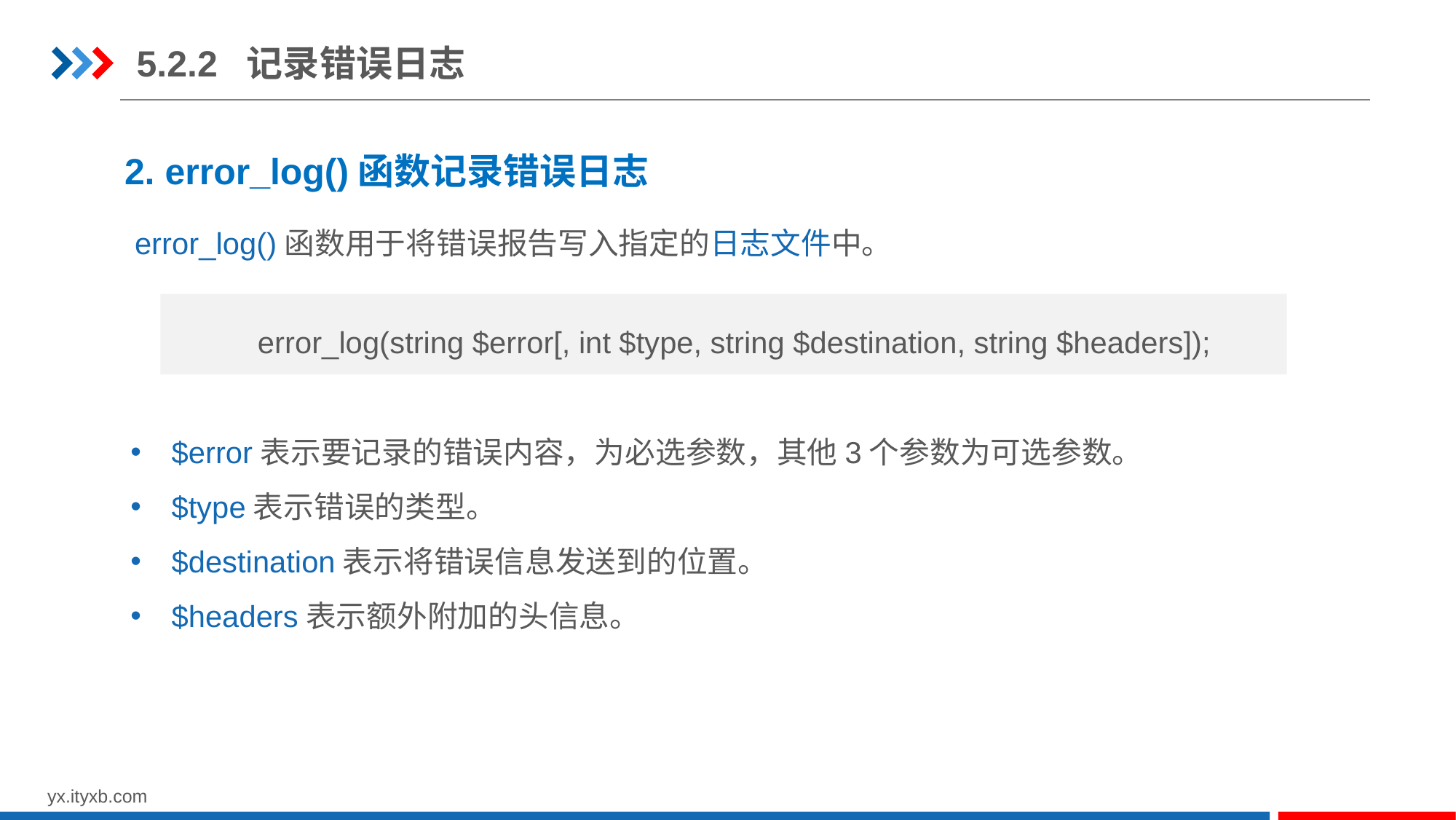

5.2.2  记录错误日志
2. error_log()函数记录错误日志
error_log()函数用于将错误报告写入指定的日志文件中。

error_log(string $error[, int $type, string $destination, string $headers]);
$error表示要记录的错误内容，为必选参数，其他3个参数为可选参数。
$type表示错误的类型。
$destination表示将错误信息发送到的位置。
$headers表示额外附加的头信息。